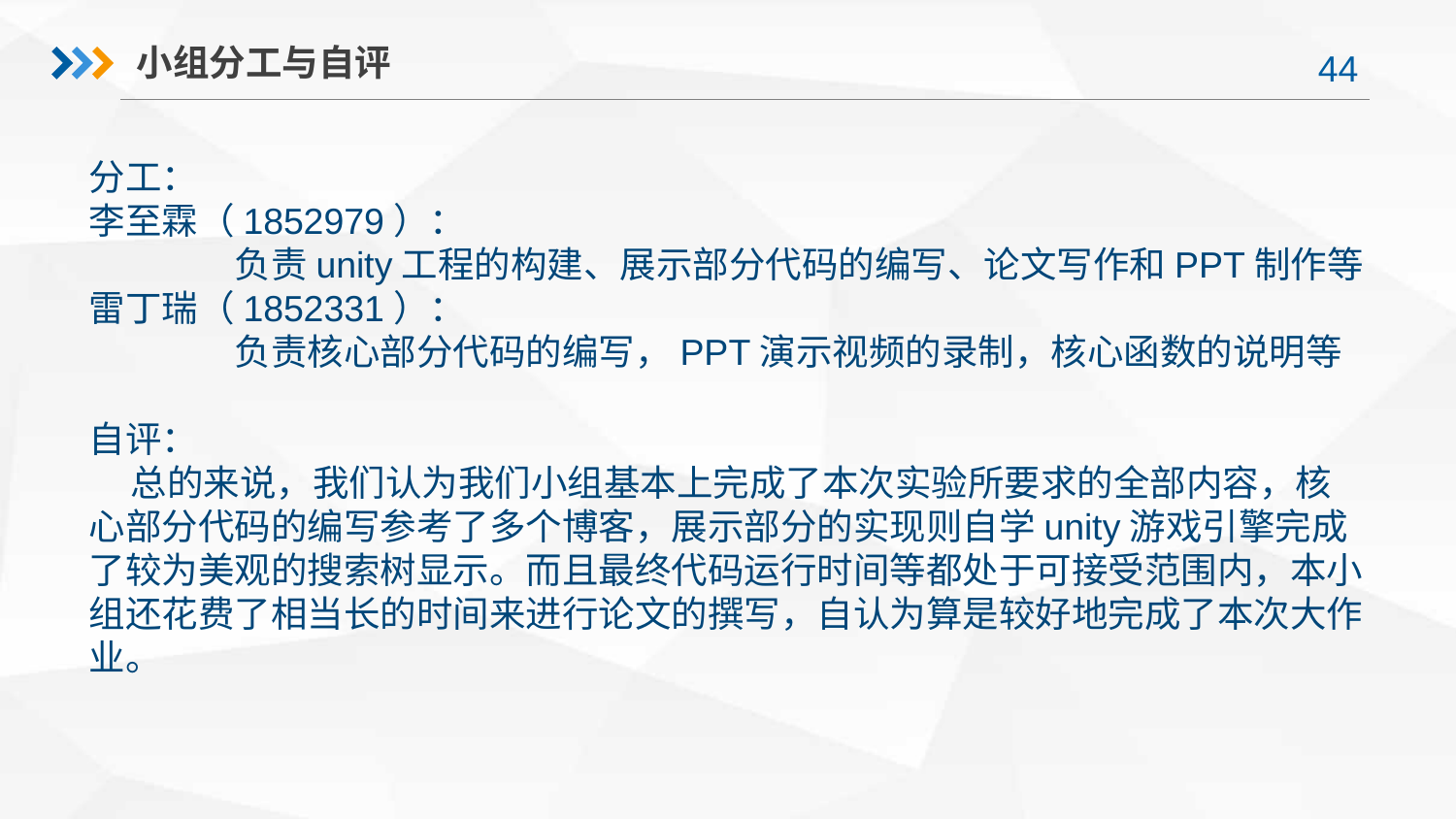

小组分工与自评
分工：
李至霖（1852979）：
	负责unity工程的构建、展示部分代码的编写、论文写作和PPT制作等
雷丁瑞（1852331）：
	负责核心部分代码的编写，PPT演示视频的录制，核心函数的说明等

自评：
    总的来说，我们认为我们小组基本上完成了本次实验所要求的全部内容，核心部分代码的编写参考了多个博客，展示部分的实现则自学unity游戏引擎完成了较为美观的搜索树显示。而且最终代码运行时间等都处于可接受范围内，本小组还花费了相当长的时间来进行论文的撰写，自认为算是较好地完成了本次大作业。